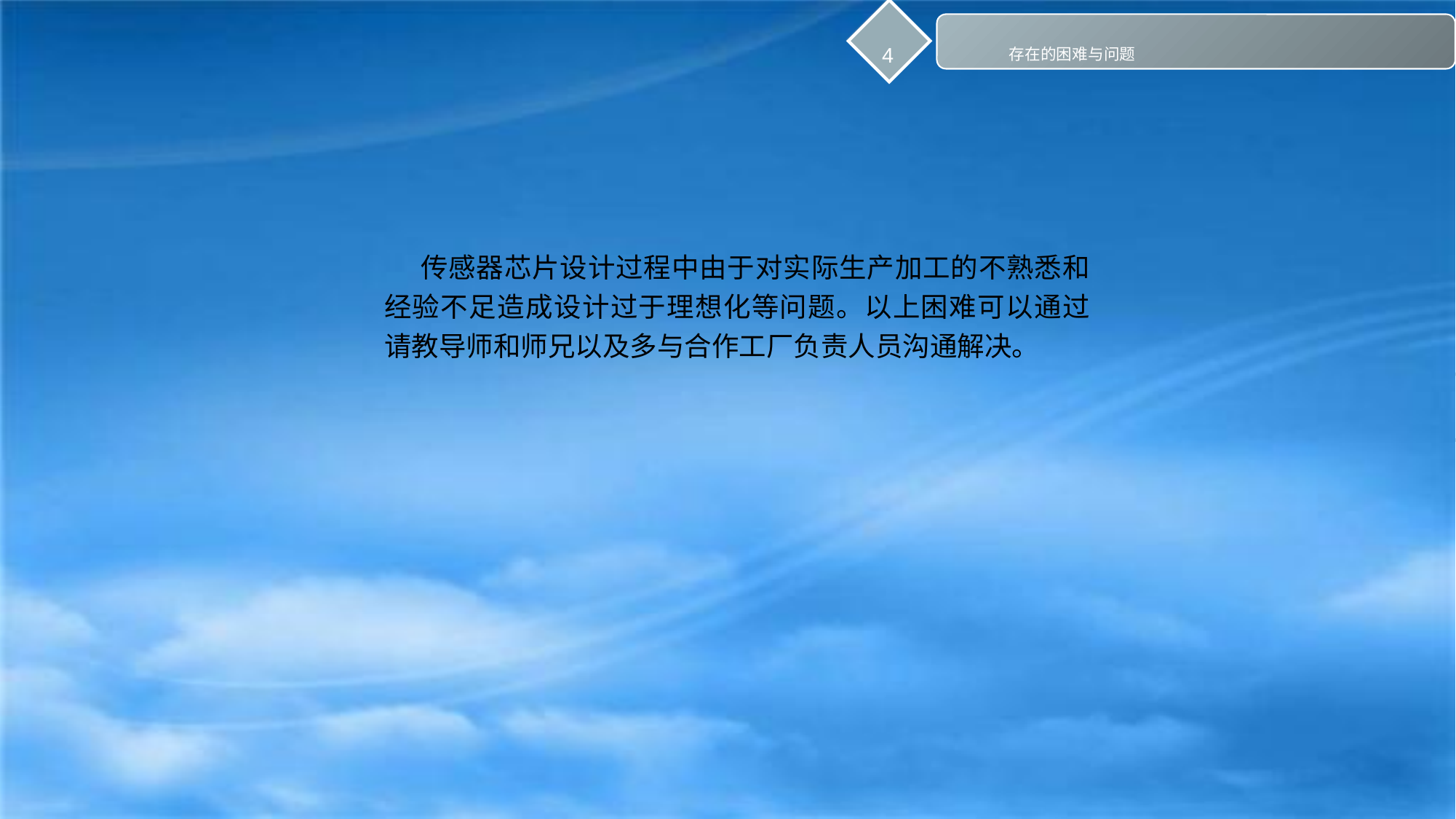

4

        存在的困难与问题
传感器芯片设计过程中由于对实际生产加工的不熟悉和经验不足造成设计过于理想化等问题。以上困难可以通过请教导师和师兄以及多与合作工厂负责人员沟通解决。